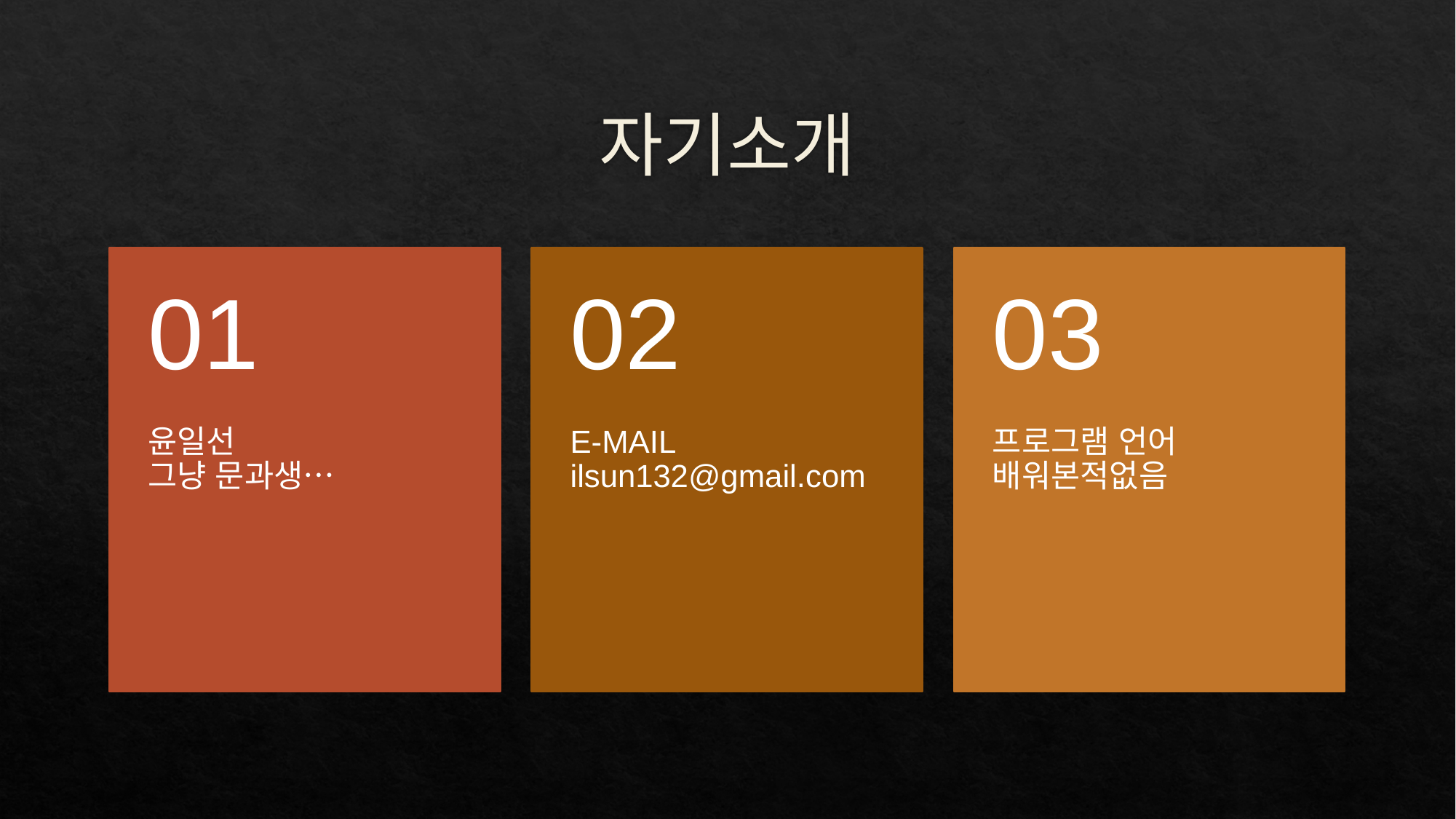

# 자기소개
윤일선
그냥 문과생…
01
E-MAIL ilsun132@gmail.com
02
프로그램 언어 배워본적없음
03